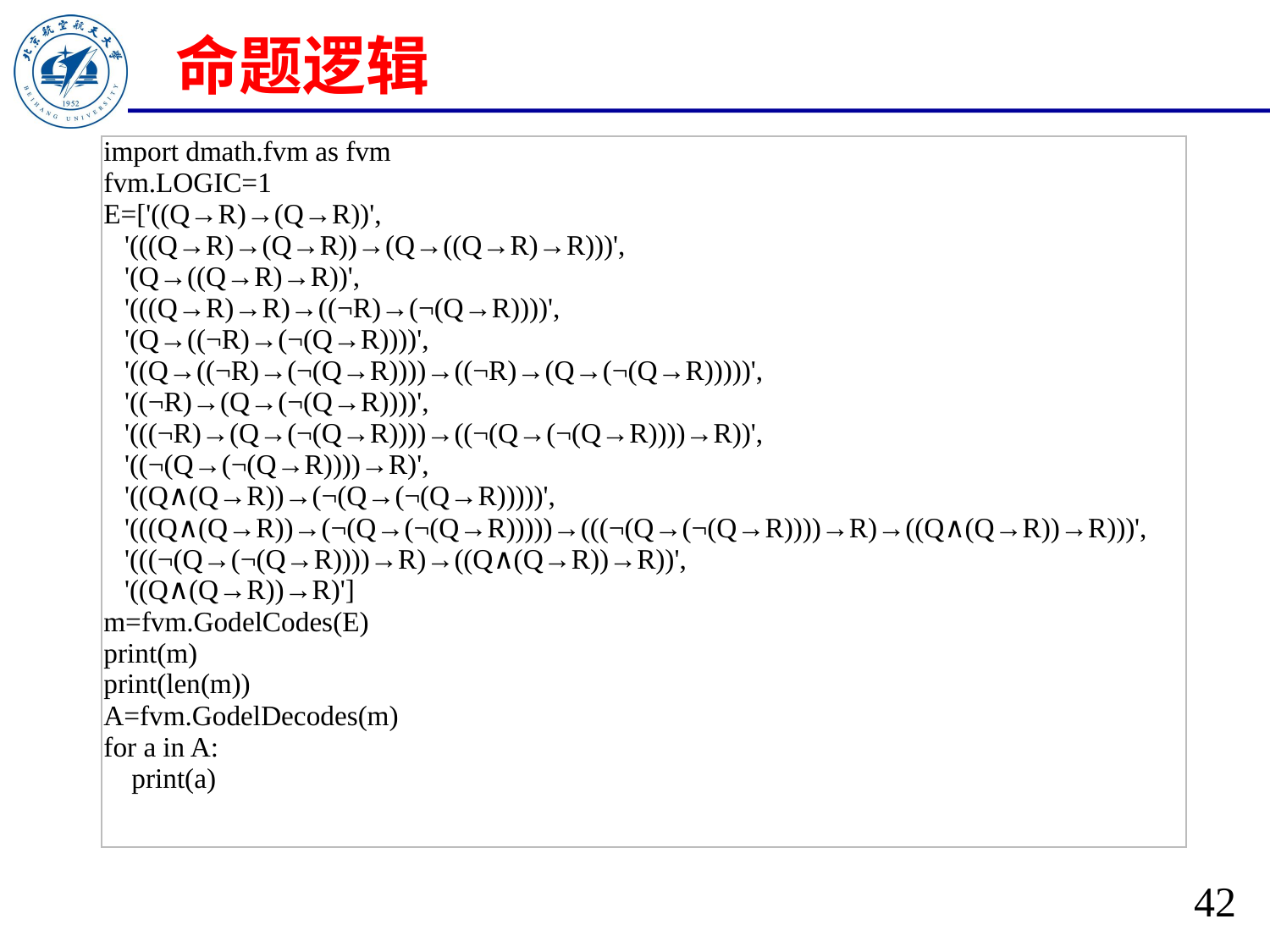

# 命题逻辑
| import dmath.fvm as fvm fvm.LOGIC=1 E=['((Q→R)→(Q→R))', '(((Q→R)→(Q→R))→(Q→((Q→R)→R)))', '(Q→((Q→R)→R))', '(((Q→R)→R)→((¬R)→(¬(Q→R))))', '(Q→((¬R)→(¬(Q→R))))', '((Q→((¬R)→(¬(Q→R))))→((¬R)→(Q→(¬(Q→R)))))', '((¬R)→(Q→(¬(Q→R))))', '(((¬R)→(Q→(¬(Q→R))))→((¬(Q→(¬(Q→R))))→R))', '((¬(Q→(¬(Q→R))))→R)', '((Q∧(Q→R))→(¬(Q→(¬(Q→R)))))', '(((Q∧(Q→R))→(¬(Q→(¬(Q→R)))))→(((¬(Q→(¬(Q→R))))→R)→((Q∧(Q→R))→R)))', '(((¬(Q→(¬(Q→R))))→R)→((Q∧(Q→R))→R))', '((Q∧(Q→R))→R)'] m=fvm.GodelCodes(E) print(m) print(len(m)) A=fvm.GodelDecodes(m) for a in A: print(a) |
| --- |